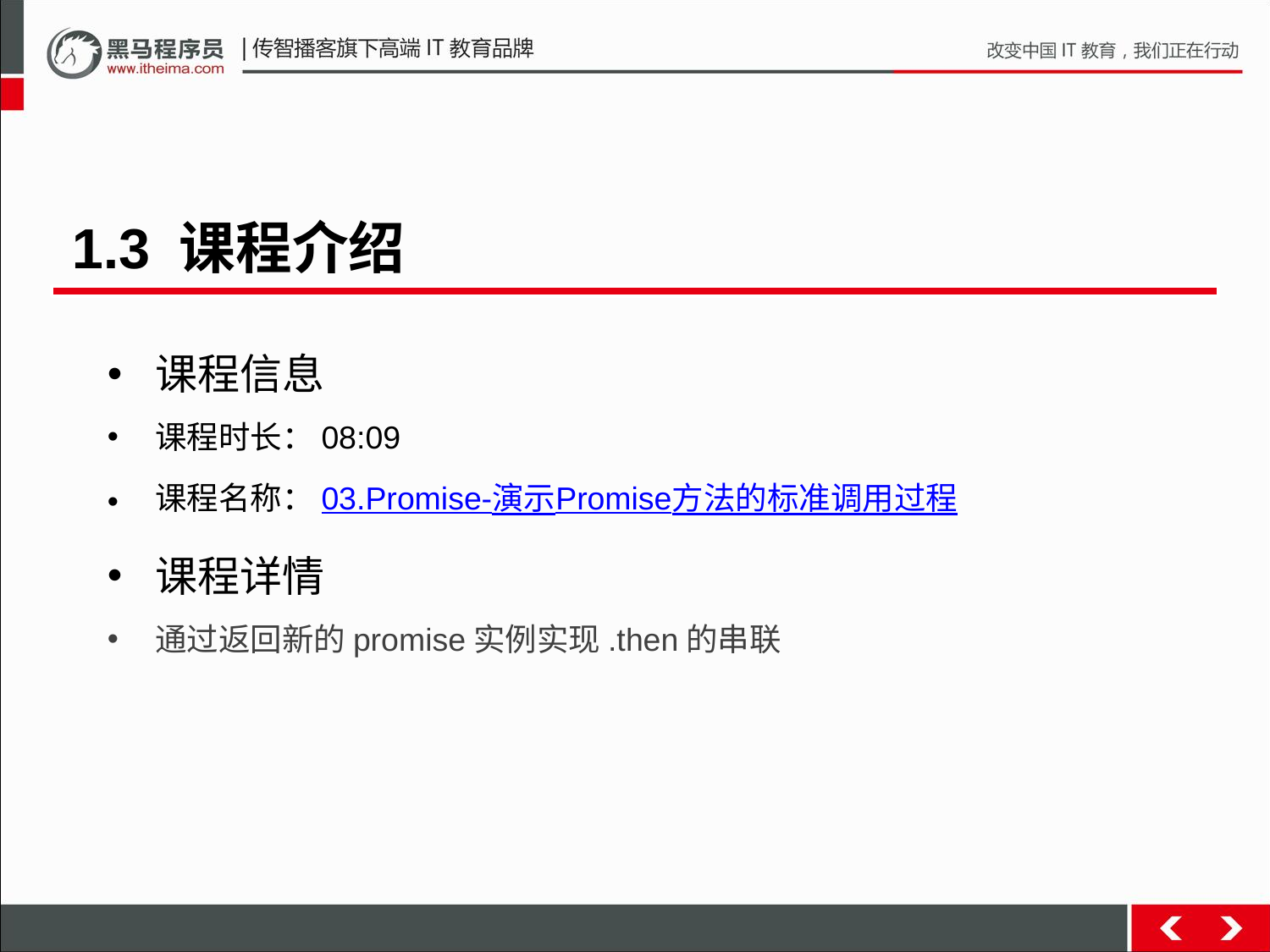

1.3 课程介绍
课程信息
课程时长：08:09
课程名称：03.Promise-演示Promise方法的标准调用过程
课程详情
通过返回新的promise实例实现.then的串联